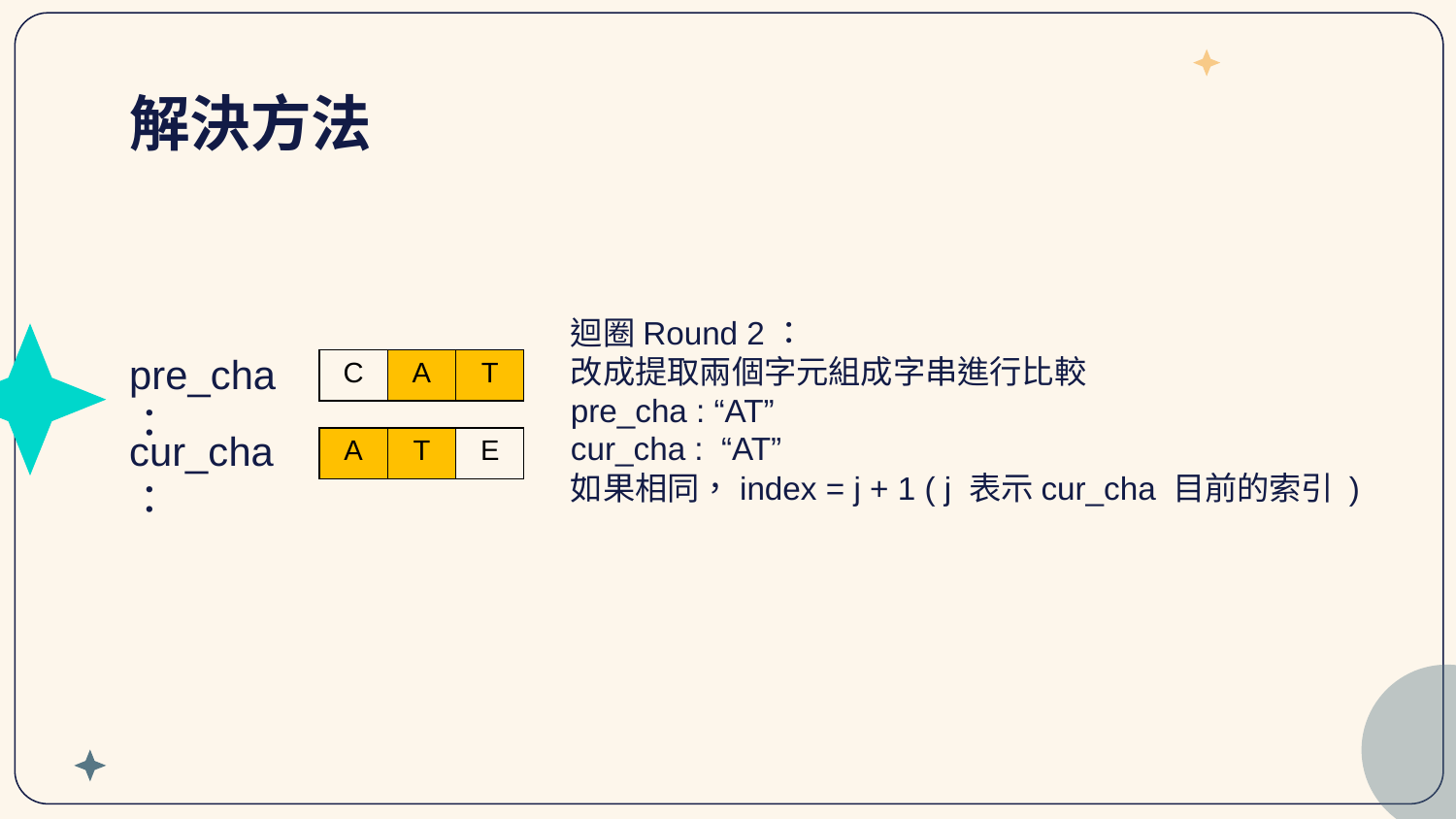

# 解決方法
迴圈Round 2：
改成提取兩個字元組成字串進行比較
pre_cha : “AT”
cur_cha :  “AT”
如果相同，index = j + 1 ( j 表示cur_cha 目前的索引 )
pre_cha：
| C | A | T |
| --- | --- | --- |
cur_cha：
| A | T | E |
| --- | --- | --- |